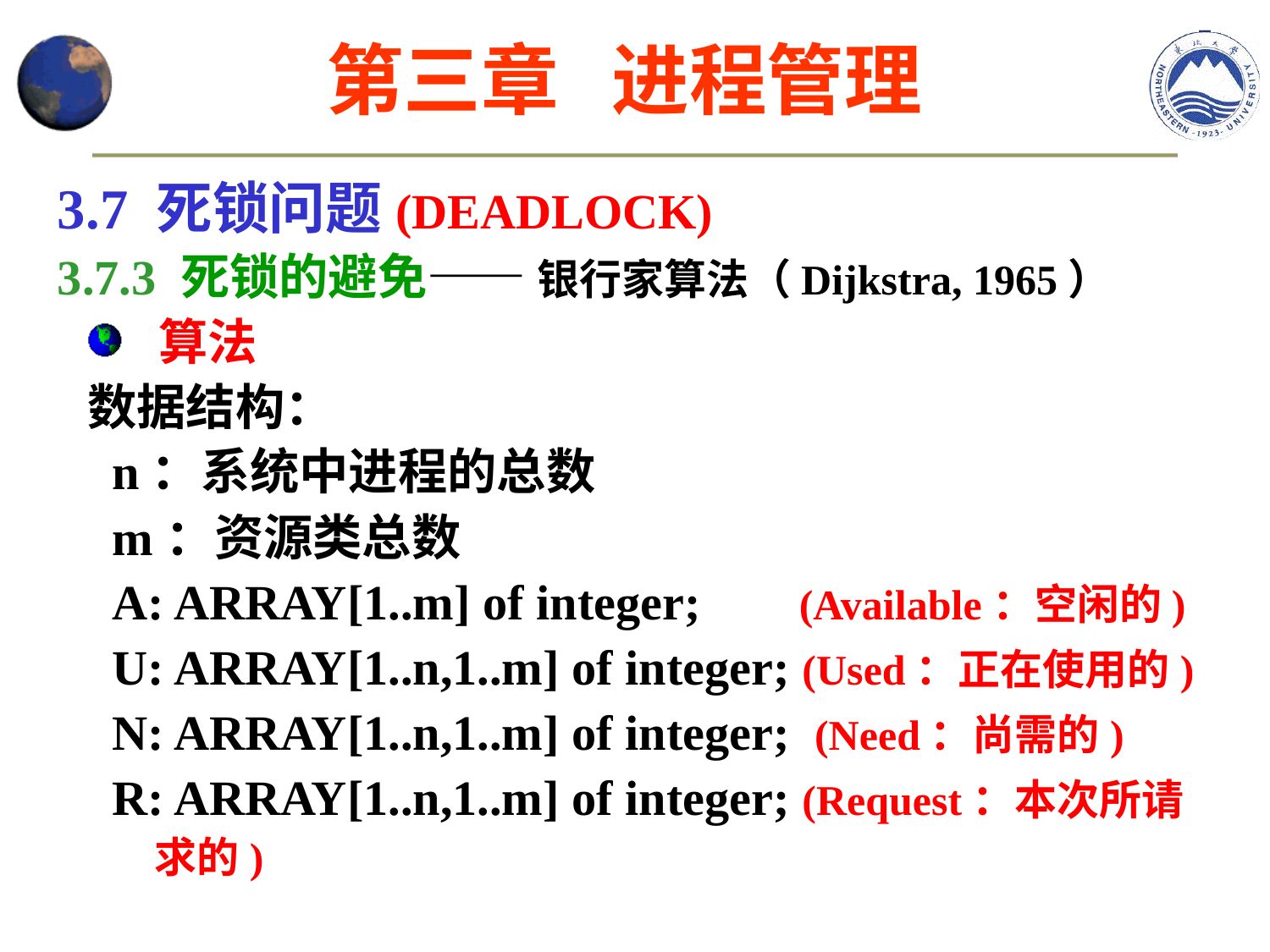

第三章   进程管理
3.7 死锁问题(DEADLOCK)
3.7.3 死锁的避免—— 银行家算法（Dijkstra, 1965）
 算法
数据结构：
  n：系统中进程的总数
  m：资源类总数
  A: ARRAY[1..m] of integer;        (Available：空闲的)
  U: ARRAY[1..n,1..m] of integer; (Used：正在使用的)
  N: ARRAY[1..n,1..m] of integer;  (Need：尚需的)
  R: ARRAY[1..n,1..m] of integer; (Request：本次所请
      求的)